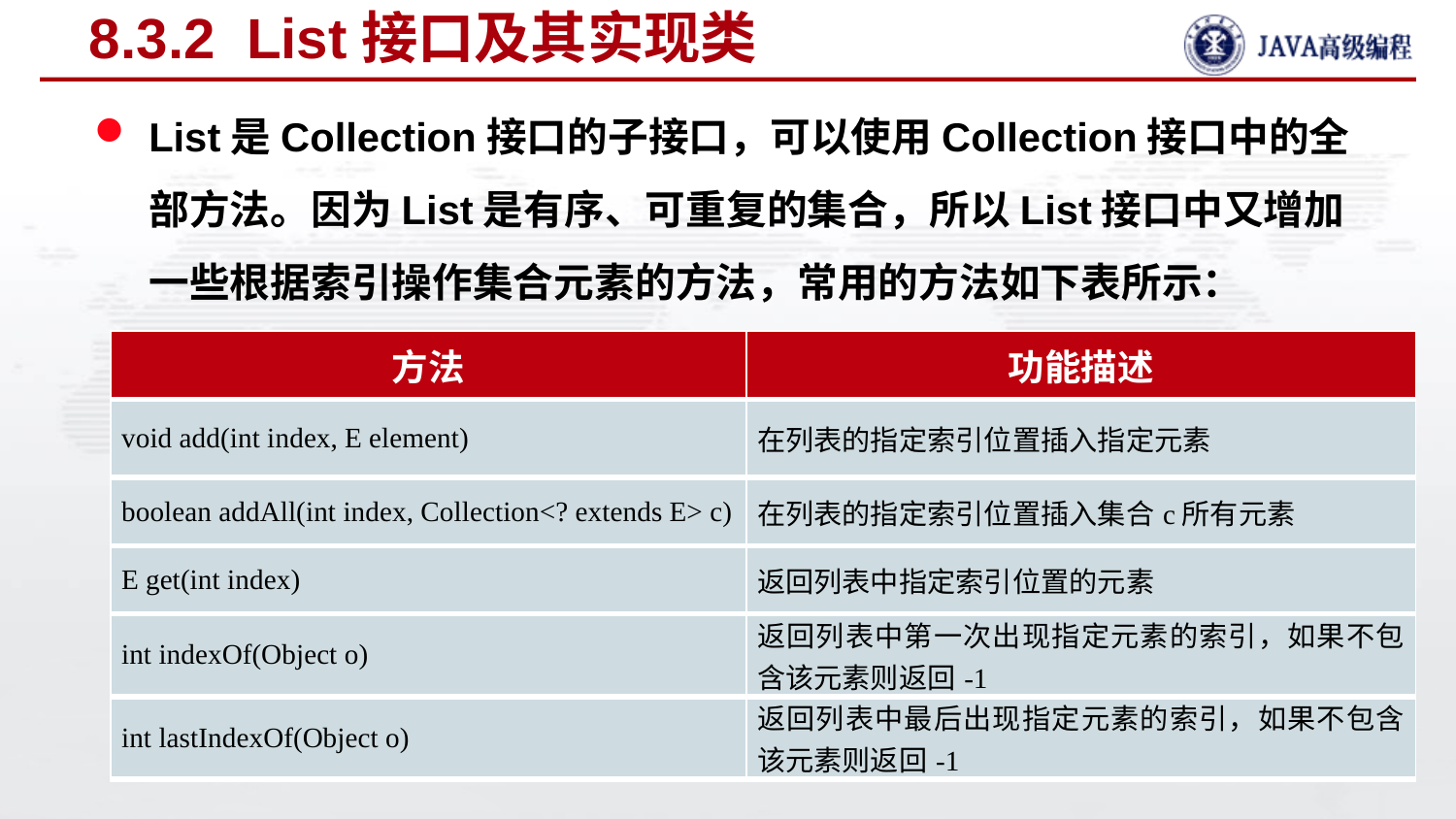

# 8.3.2  List接口及其实现类
List是Collection接口的子接口，可以使用Collection接口中的全部方法。因为List是有序、可重复的集合，所以List接口中又增加一些根据索引操作集合元素的方法，常用的方法如下表所示：

| 方法 | 功能描述 |
| --- | --- |
| void add(int index, E element) | 在列表的指定索引位置插入指定元素 |
| boolean addAll(int index, Collection<? extends E> c) | 在列表的指定索引位置插入集合c所有元素 |
| E get(int index) | 返回列表中指定索引位置的元素 |
| int indexOf(Object o) | 返回列表中第一次出现指定元素的索引，如果不包含该元素则返回-1 |
| int lastIndexOf(Object o) | 返回列表中最后出现指定元素的索引，如果不包含该元素则返回-1 |